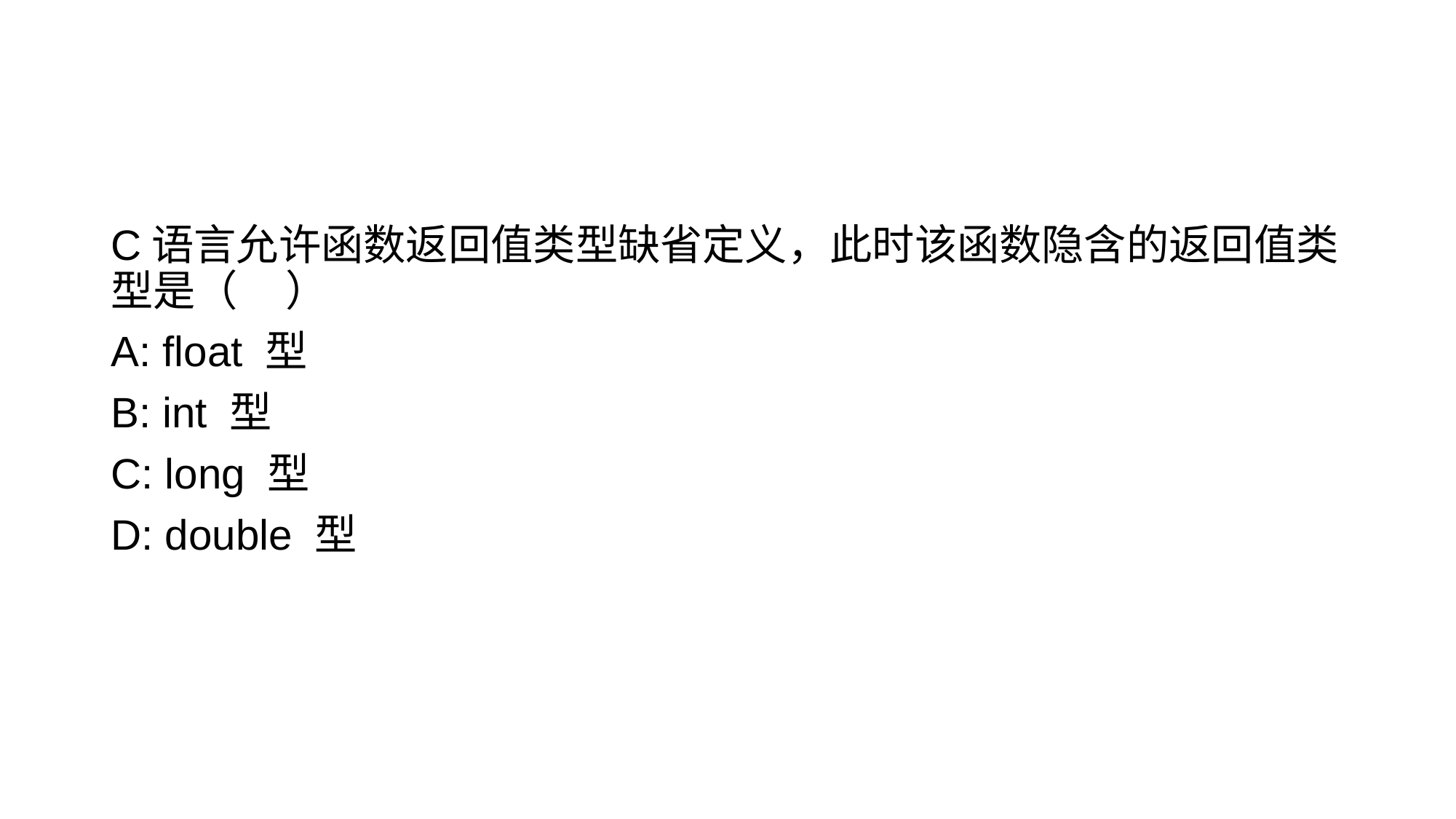

#
C语言允许函数返回值类型缺省定义，此时该函数隐含的返回值类型是（     ）
A: float 型
B: int 型
C: long 型
D: double 型